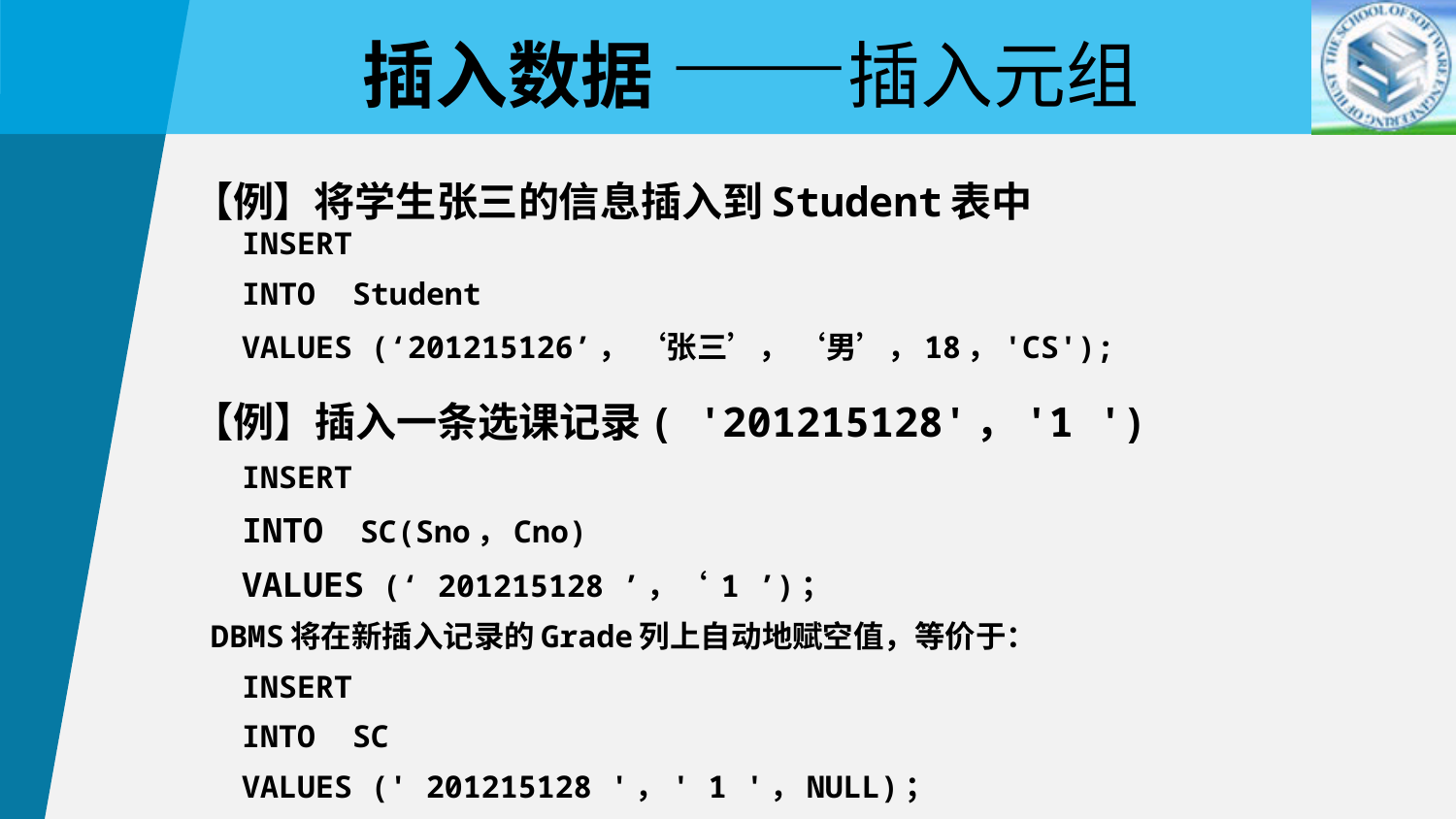

插入数据 ——插入元组
【例】将学生张三的信息插入到Student表中
	INSERT
	INTO  Student
	VALUES (‘201215126’， ‘张三’， ‘男’，18，'CS');
【例】插入一条选课记录( '201215128'，'1 ')
	INSERT
	INTO  SC(Sno，Cno)
	VALUES (‘ 201215128 ’，‘ 1 ’)；
 DBMS将在新插入记录的Grade列上自动地赋空值，等价于：
	INSERT
	INTO  SC
	VALUES (' 201215128 '，' 1 '，NULL)；